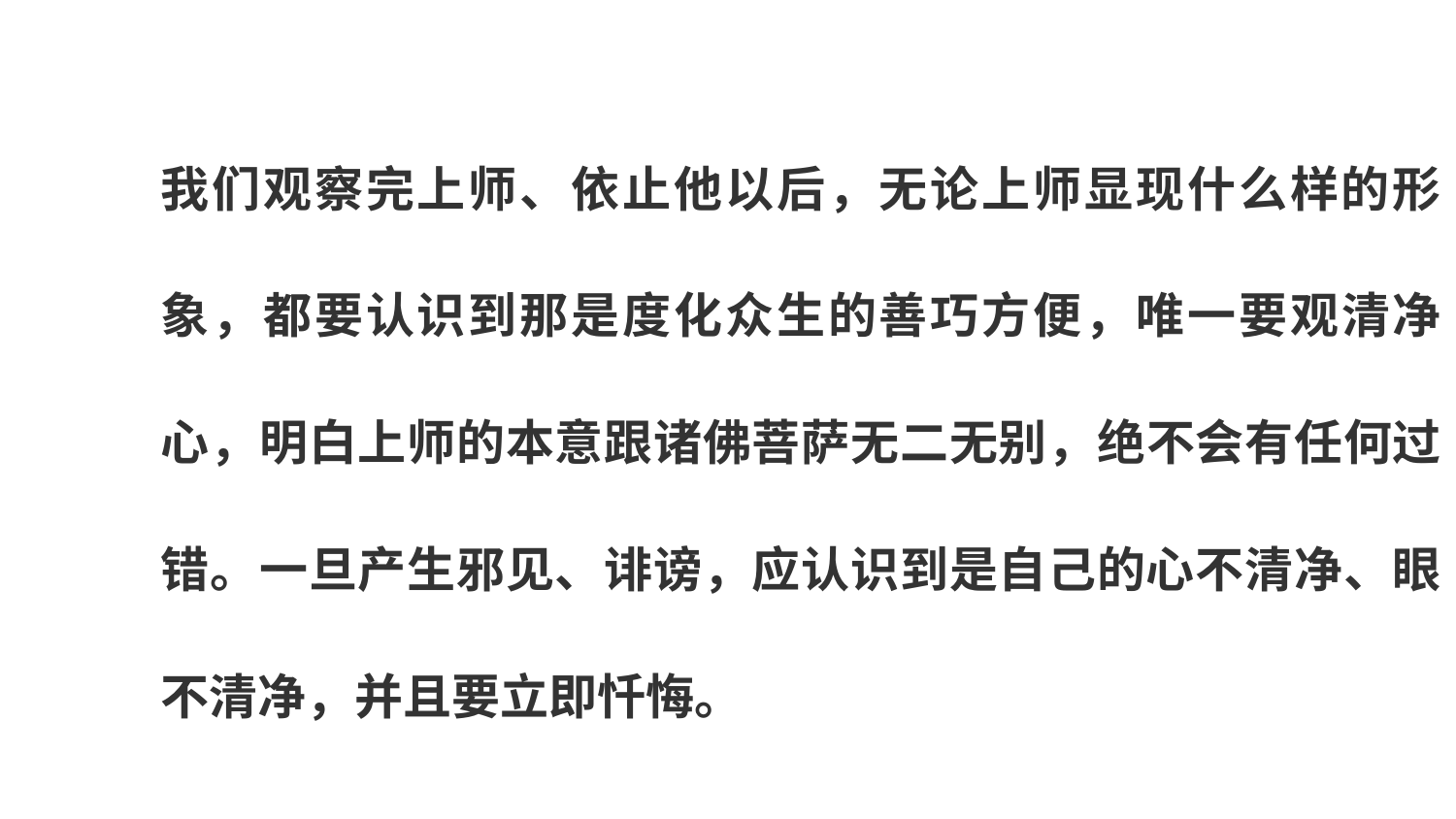

我们观察完上师、依止他以后，无论上师显现什么样的形象，都要认识到那是度化众生的善巧方便，唯一要观清净心，明白上师的本意跟诸佛菩萨无二无别，绝不会有任何过错。一旦产生邪见、诽谤，应认识到是自己的心不清净、眼不清净，并且要立即忏悔。